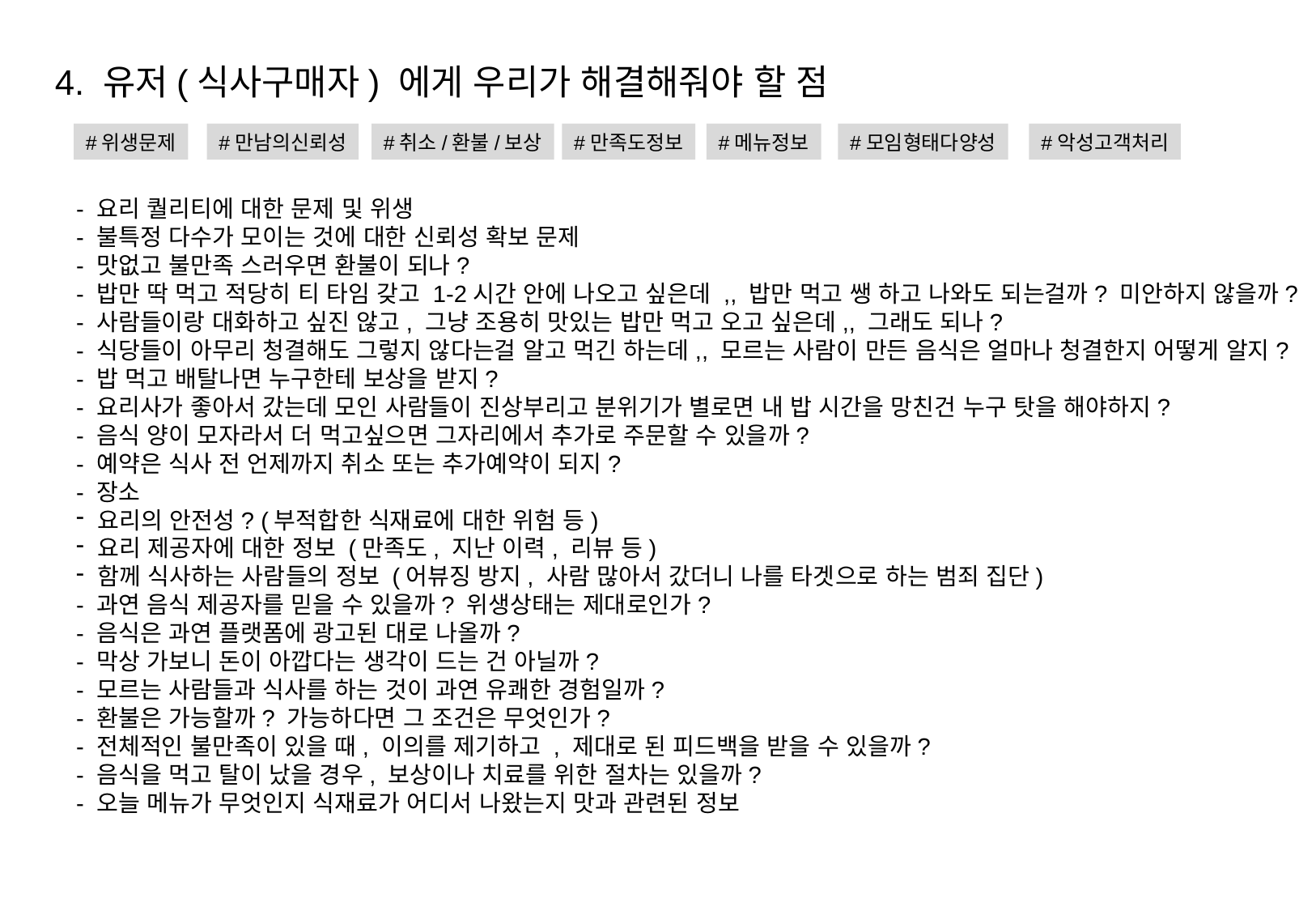

4. 유저(식사구매자) 에게 우리가 해결해줘야 할 점
#위생문제
#만남의신뢰성
#취소/환불/보상
#만족도정보
#메뉴정보
#모임형태다양성
#악성고객처리
- 요리 퀄리티에 대한 문제 및 위생
- 불특정 다수가 모이는 것에 대한 신뢰성 확보 문제
- 맛없고 불만족 스러우면 환불이 되나?
- 밥만 딱 먹고 적당히 티 타임 갖고 1-2시간 안에 나오고 싶은데 ,, 밥만 먹고 쌩 하고 나와도 되는걸까? 미안하지 않을까?
- 사람들이랑 대화하고 싶진 않고, 그냥 조용히 맛있는 밥만 먹고 오고 싶은데,, 그래도 되나?
- 식당들이 아무리 청결해도 그렇지 않다는걸 알고 먹긴 하는데,, 모르는 사람이 만든 음식은 얼마나 청결한지 어떻게 알지?
- 밥 먹고 배탈나면 누구한테 보상을 받지?
- 요리사가 좋아서 갔는데 모인 사람들이 진상부리고 분위기가 별로면 내 밥 시간을 망친건 누구 탓을 해야하지?
- 음식 양이 모자라서 더 먹고싶으면 그자리에서 추가로 주문할 수 있을까?
- 예약은 식사 전 언제까지 취소 또는 추가예약이 되지?
- 장소
요리의 안전성? (부적합한 식재료에 대한 위험 등)
요리 제공자에 대한 정보 (만족도, 지난 이력, 리뷰 등)
함께 식사하는 사람들의 정보 (어뷰징 방지, 사람 많아서 갔더니 나를 타겟으로 하는 범죄 집단)
- 과연 음식 제공자를 믿을 수 있을까? 위생상태는 제대로인가?
- 음식은 과연 플랫폼에 광고된 대로 나올까?
- 막상 가보니 돈이 아깝다는 생각이 드는 건 아닐까?
- 모르는 사람들과 식사를 하는 것이 과연 유쾌한 경험일까?
- 환불은 가능할까? 가능하다면 그 조건은 무엇인가?
- 전체적인 불만족이 있을 때, 이의를 제기하고 , 제대로 된 피드백을 받을 수 있을까?
- 음식을 먹고 탈이 났을 경우, 보상이나 치료를 위한 절차는 있을까?
- 오늘 메뉴가 무엇인지 식재료가 어디서 나왔는지 맛과 관련된 정보